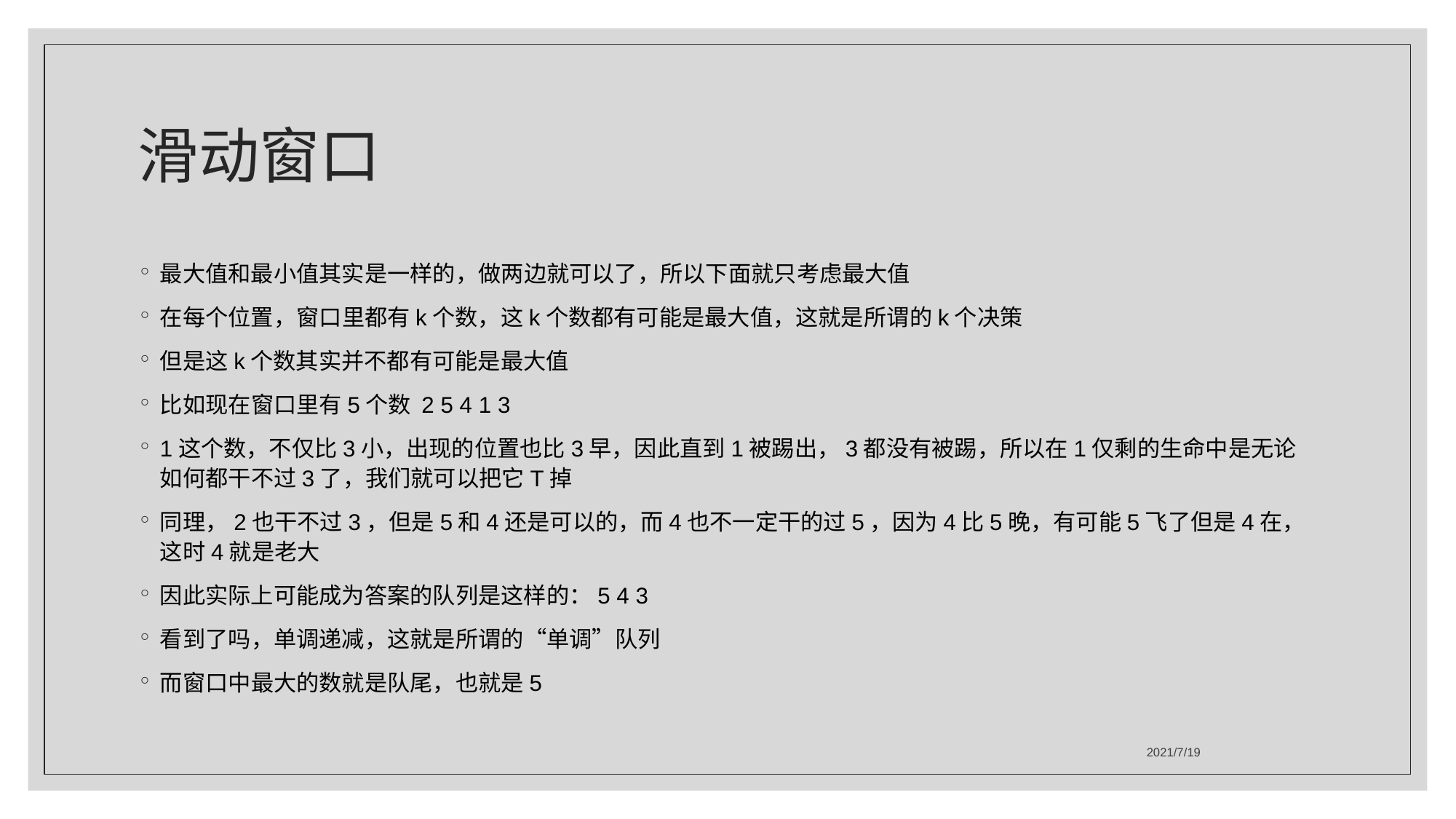

# 滑动窗口
最大值和最小值其实是一样的，做两边就可以了，所以下面就只考虑最大值
在每个位置，窗口里都有k个数，这k个数都有可能是最大值，这就是所谓的k个决策
但是这k个数其实并不都有可能是最大值
比如现在窗口里有5个数 2 5 4 1 3
1这个数，不仅比3小，出现的位置也比3早，因此直到1被踢出，3都没有被踢，所以在1仅剩的生命中是无论如何都干不过3了，我们就可以把它T掉
同理，2也干不过3，但是5和4还是可以的，而4也不一定干的过5，因为4比5晚，有可能5飞了但是4在，这时4就是老大
因此实际上可能成为答案的队列是这样的：5 4 3
看到了吗，单调递减，这就是所谓的“单调”队列
而窗口中最大的数就是队尾，也就是5
2021/7/19